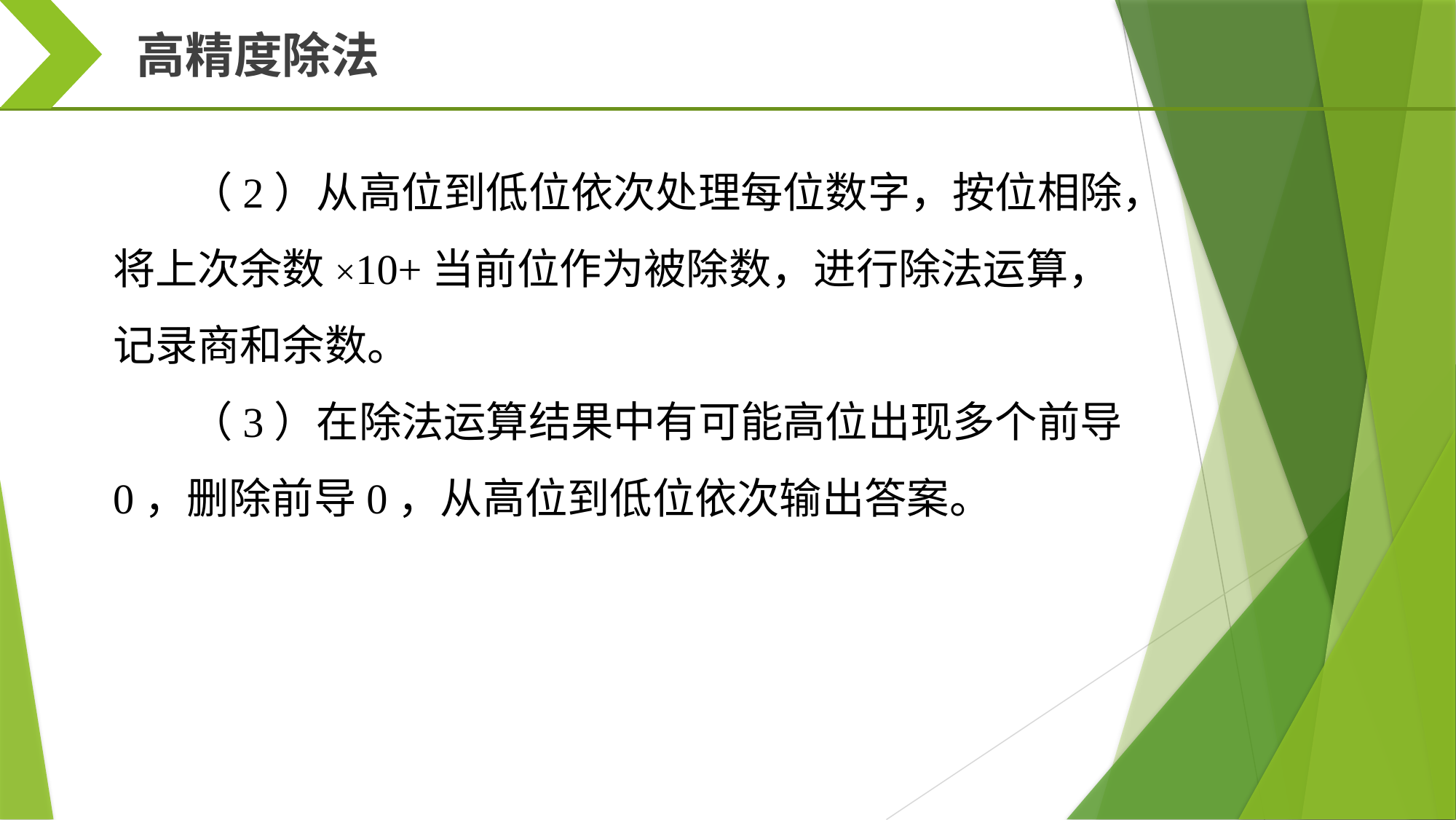

高精度除法
（2）从高位到低位依次处理每位数字，按位相除，将上次余数×10+当前位作为被除数，进行除法运算，记录商和余数。
（3）在除法运算结果中有可能高位出现多个前导0，删除前导0，从高位到低位依次输出答案。